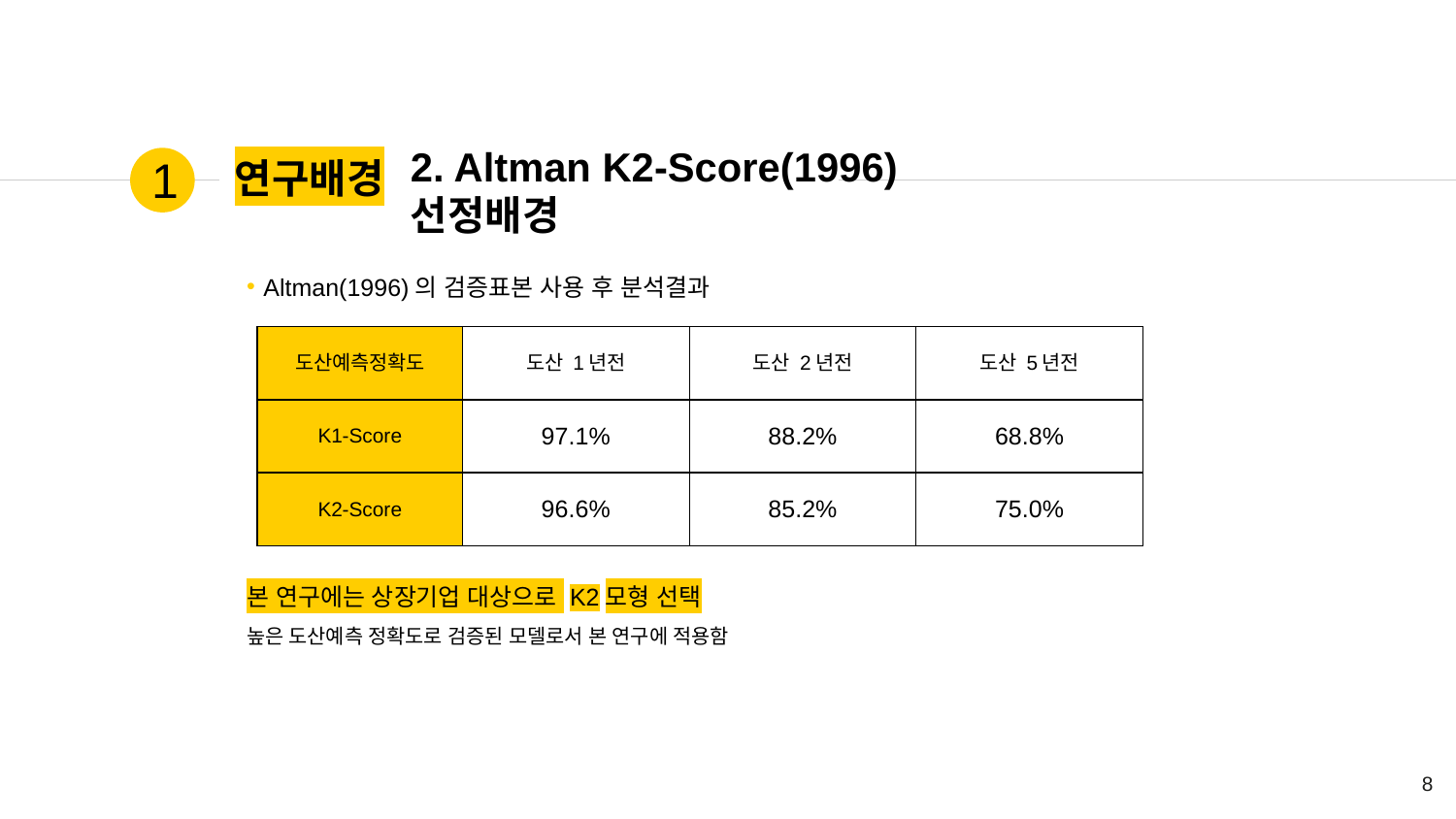

2. Altman K2-Score(1996) 선정배경
1
# 연구배경
Altman(1996)의 검증표본 사용 후 분석결과

본 연구에는 상장기업 대상으로 K2모형 선택
높은 도산예측 정확도로 검증된 모델로서 본 연구에 적용함

| 도산예측정확도 | 도산 1년전 | 도산 2년전 | 도산 5년전 |
| --- | --- | --- | --- |
| K1-Score | 97.1% | 88.2% | 68.8% |
| K2-Score | 96.6% | 85.2% | 75.0% |
8